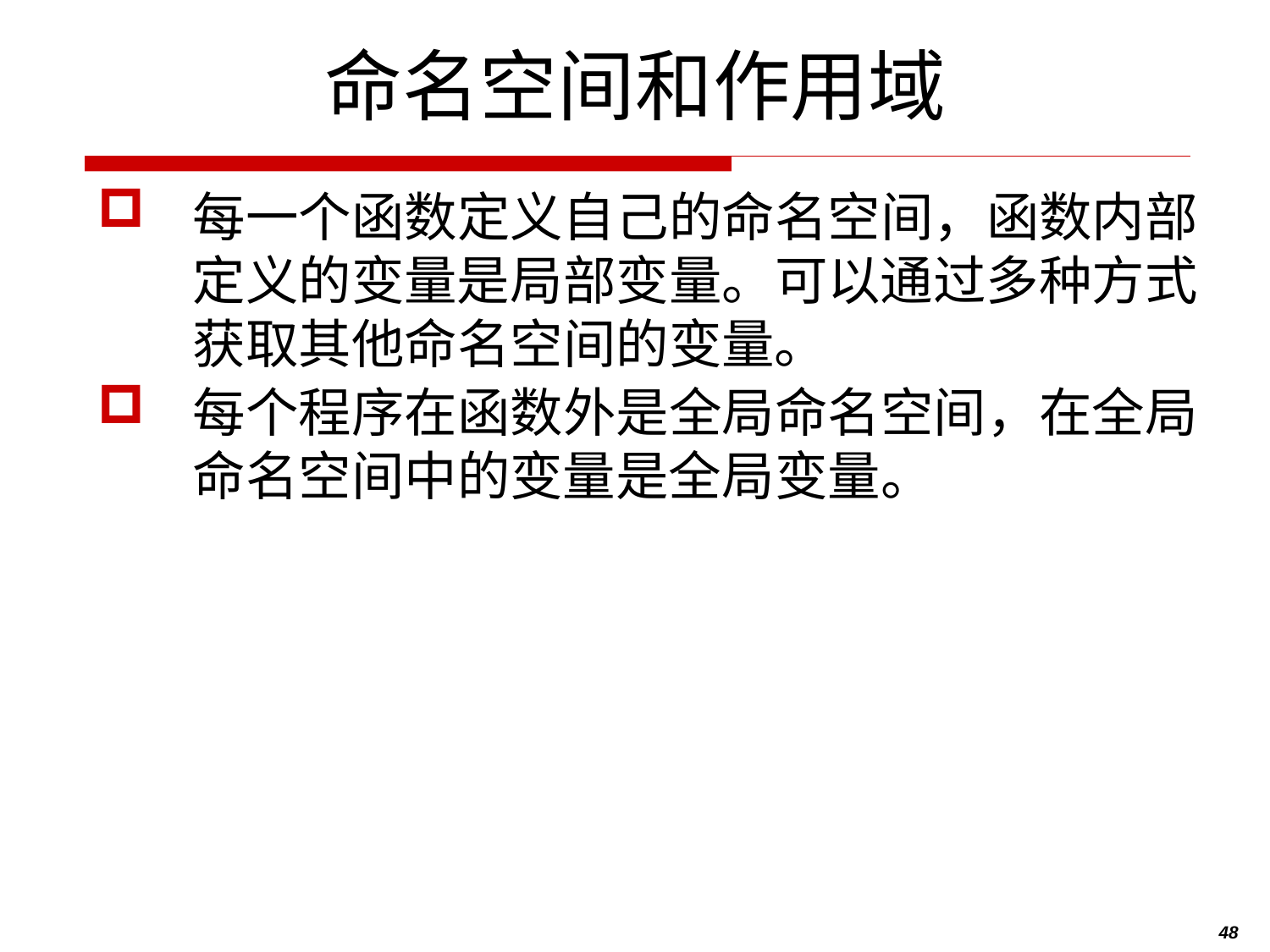

# 命名空间和作用域
每一个函数定义自己的命名空间，函数内部定义的变量是局部变量。可以通过多种方式获取其他命名空间的变量。
每个程序在函数外是全局命名空间，在全局命名空间中的变量是全局变量。
48